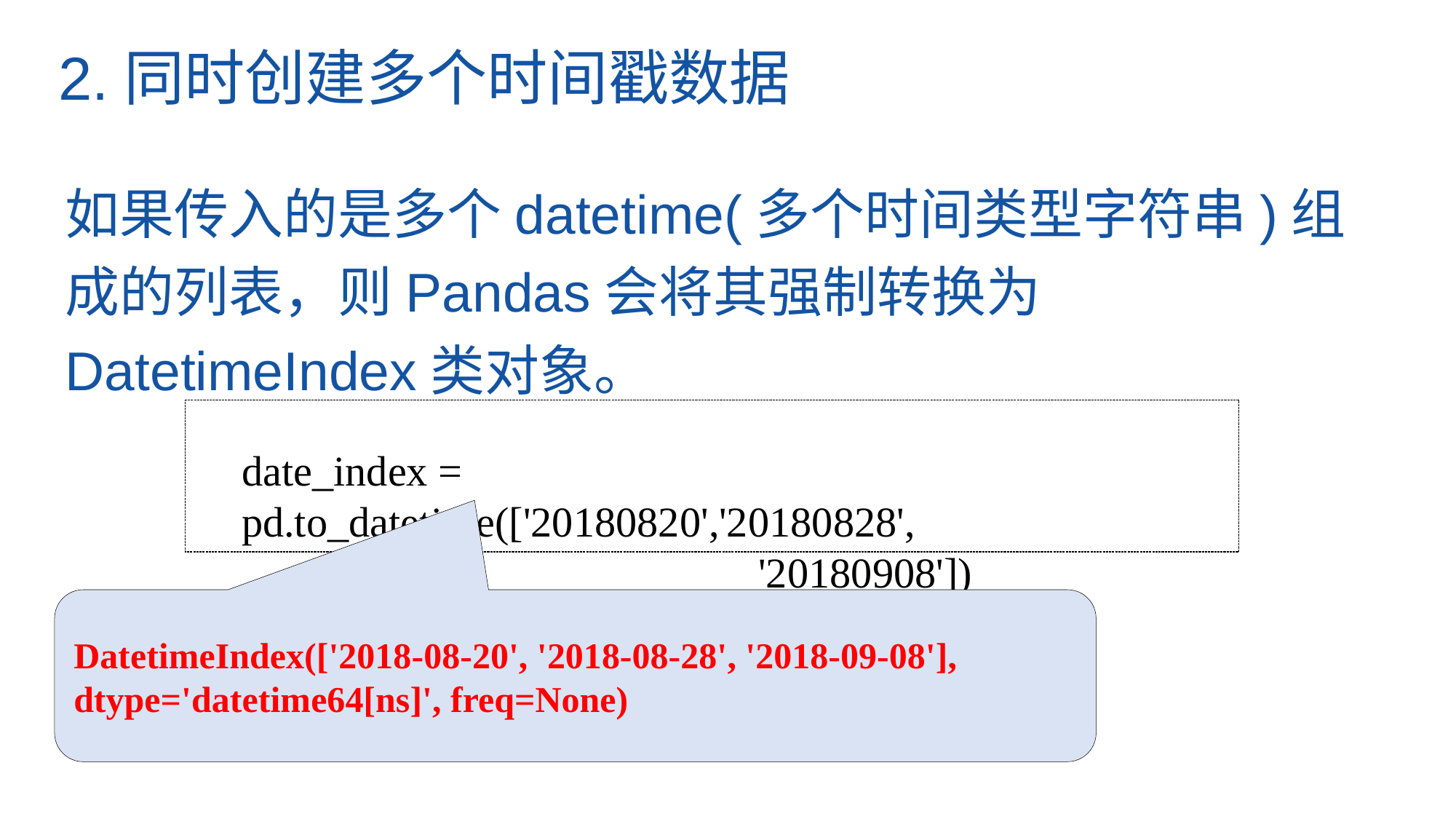

2.同时创建多个时间戳数据
如果传入的是多个datetime(多个时间类型字符串)组成的列表，则Pandas会将其强制转换为DatetimeIndex类对象。

date_index = pd.to_datetime(['20180820','20180828',
                                                 '20180908'])
DatetimeIndex(['2018-08-20', '2018-08-28', '2018-09-08'],
dtype='datetime64[ns]', freq=None)